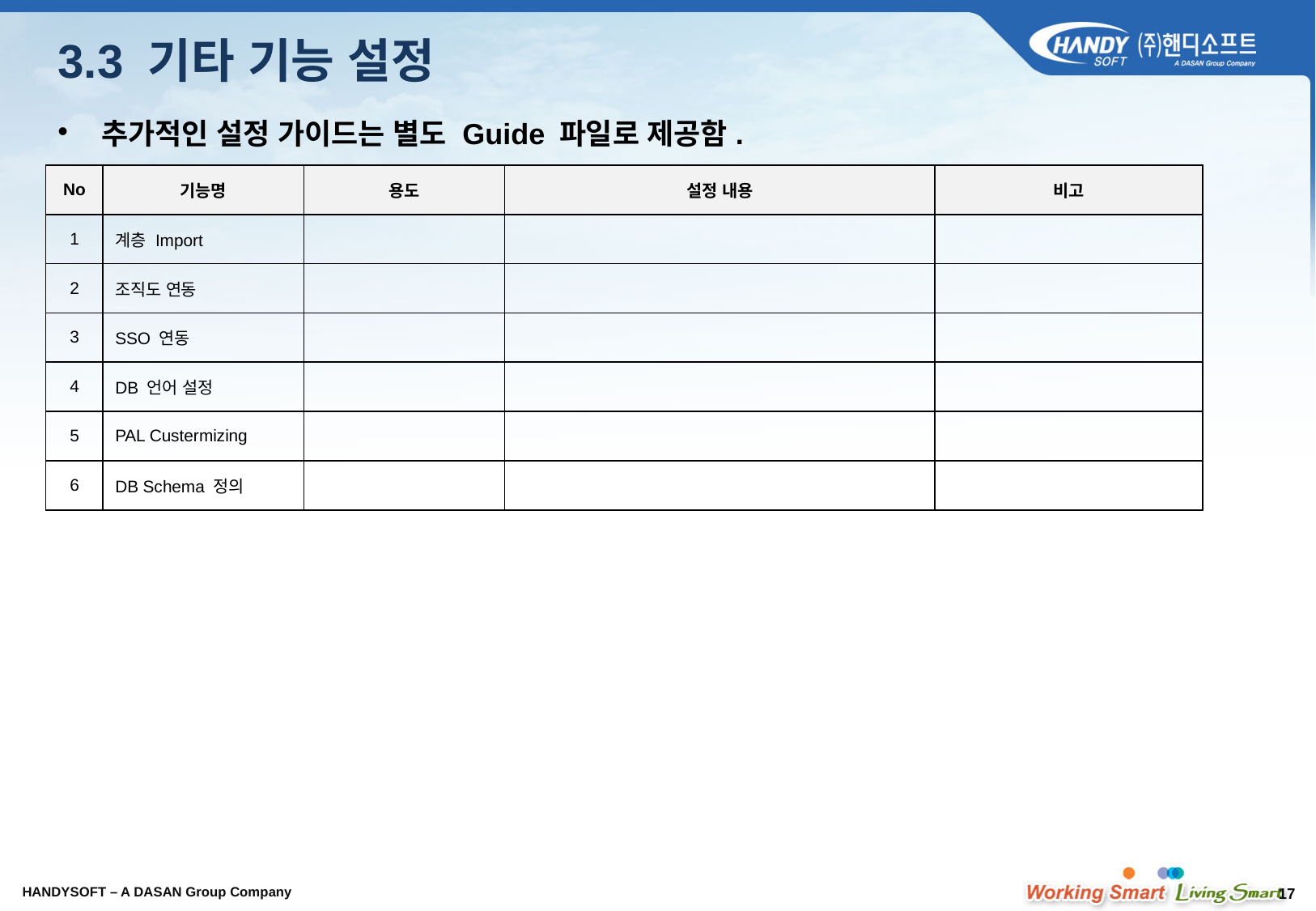

# 3.3 기타 기능 설정
추가적인 설정 가이드는 별도 Guide 파일로 제공함.
| No | 기능명 | 용도 | 설정 내용 | 비고 |
| --- | --- | --- | --- | --- |
| 1 | 계층 Import |  |  |  |
| 2 | 조직도 연동 |  |  |  |
| 3 | SSO 연동 |  |  |  |
| 4 | DB 언어 설정 |  |  |  |
| 5 | PAL Custermizing |  |  |  |
| 6 | DB Schema 정의 |  |  |  |